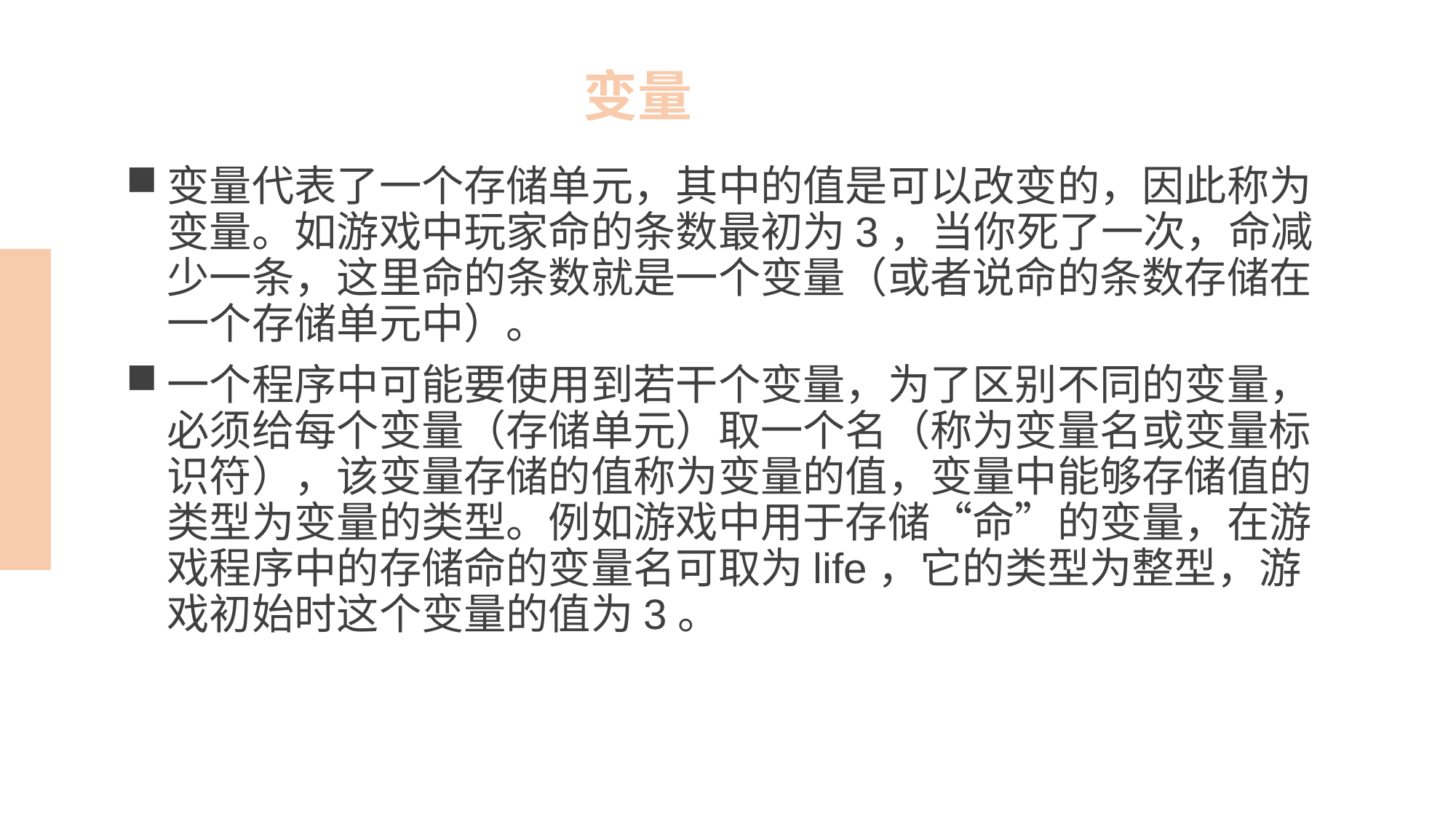

变量
变量代表了一个存储单元，其中的值是可以改变的，因此称为变量。如游戏中玩家命的条数最初为3，当你死了一次，命减少一条，这里命的条数就是一个变量（或者说命的条数存储在一个存储单元中）。
一个程序中可能要使用到若干个变量，为了区别不同的变量，必须给每个变量（存储单元）取一个名（称为变量名或变量标识符），该变量存储的值称为变量的值，变量中能够存储值的类型为变量的类型。例如游戏中用于存储“命”的变量，在游戏程序中的存储命的变量名可取为life，它的类型为整型，游戏初始时这个变量的值为3。